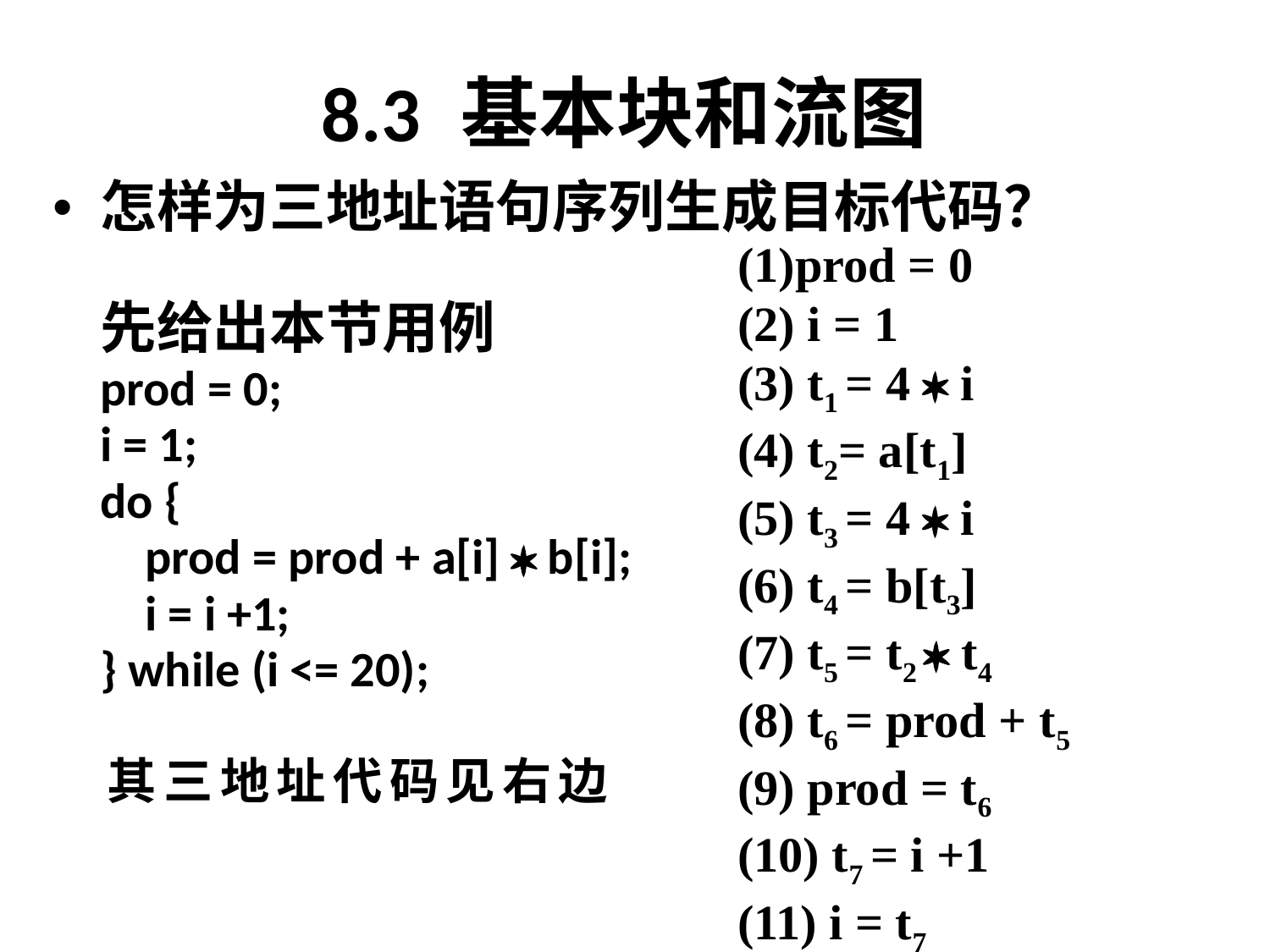

# 8.3 基本块和流图
怎样为三地址语句序列生成目标代码？

	先给出本节用例
	prod = 0;
	i = 1;
	do {
	    prod = prod + a[i] ∗ b[i];
	    i = i +1;
	} while (i <= 20);

	其三地址代码见右边
(1)prod = 0
(2) i = 1
(3) t1 = 4 ∗ i
(4) t2= a[t1]
(5) t3 = 4 ∗ i
(6) t4 = b[t3]
(7) t5 = t2 ∗ t4
(8) t6 = prod + t5
(9) prod = t6
(10) t7 = i +1
(11) i = t7
(12) if i <= 20 goto (3)